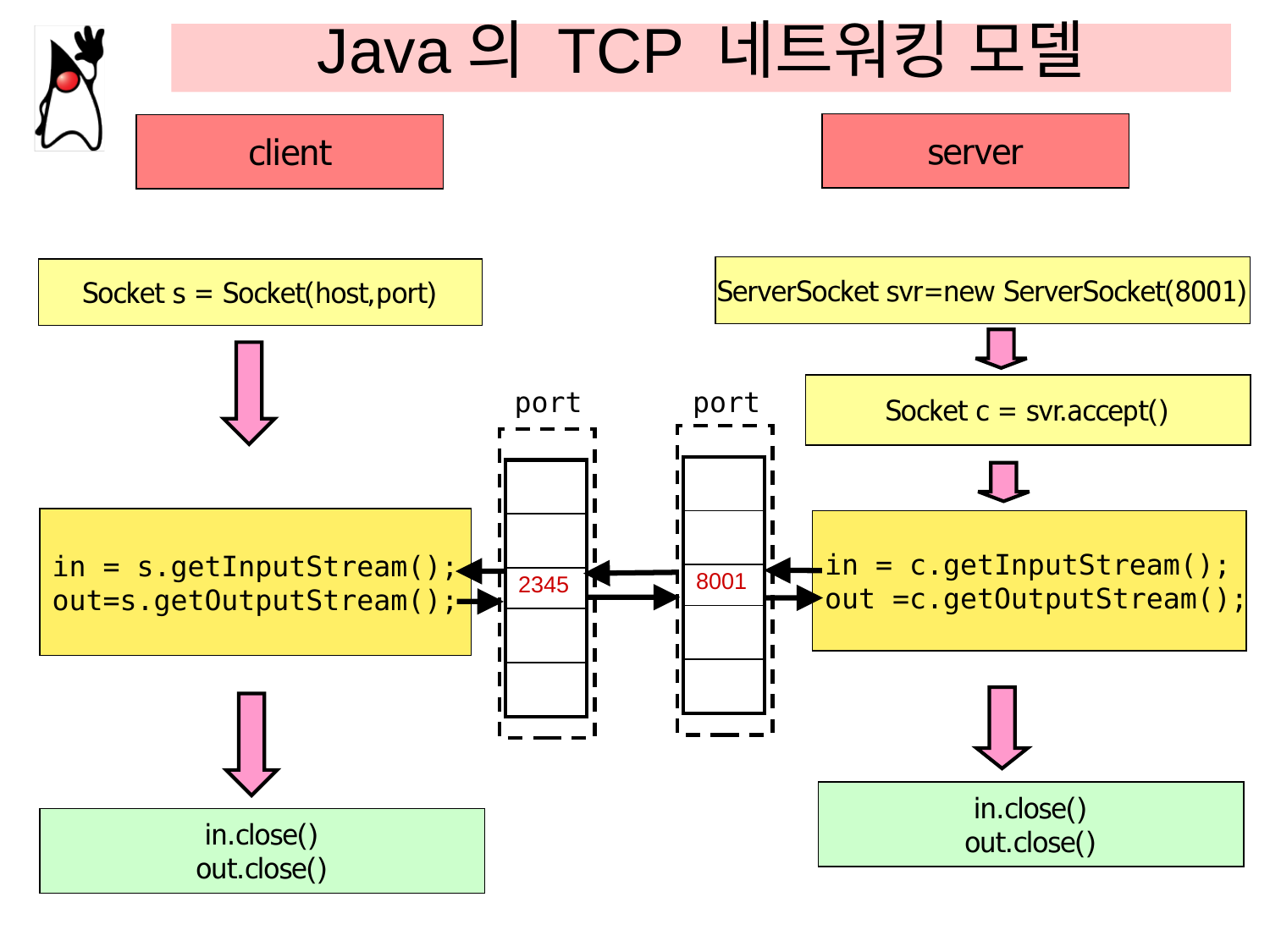

# Java의 TCP 네트워킹 모델
server
client
ServerSocket svr=new ServerSocket(8001)
Socket s = Socket(host,port)

Socket c = svr.accept()
port
port

|  |
| --- |
|  |
| 8001 |
|  |
|  |
|  |
| --- |
|  |
| 2345 |
|  |
|  |

in = s.getInputStream();
out=s.getOutputStream();
in = c.getInputStream();
out =c.getOutputStream();

in.close()
out.close()
in.close()
out.close()